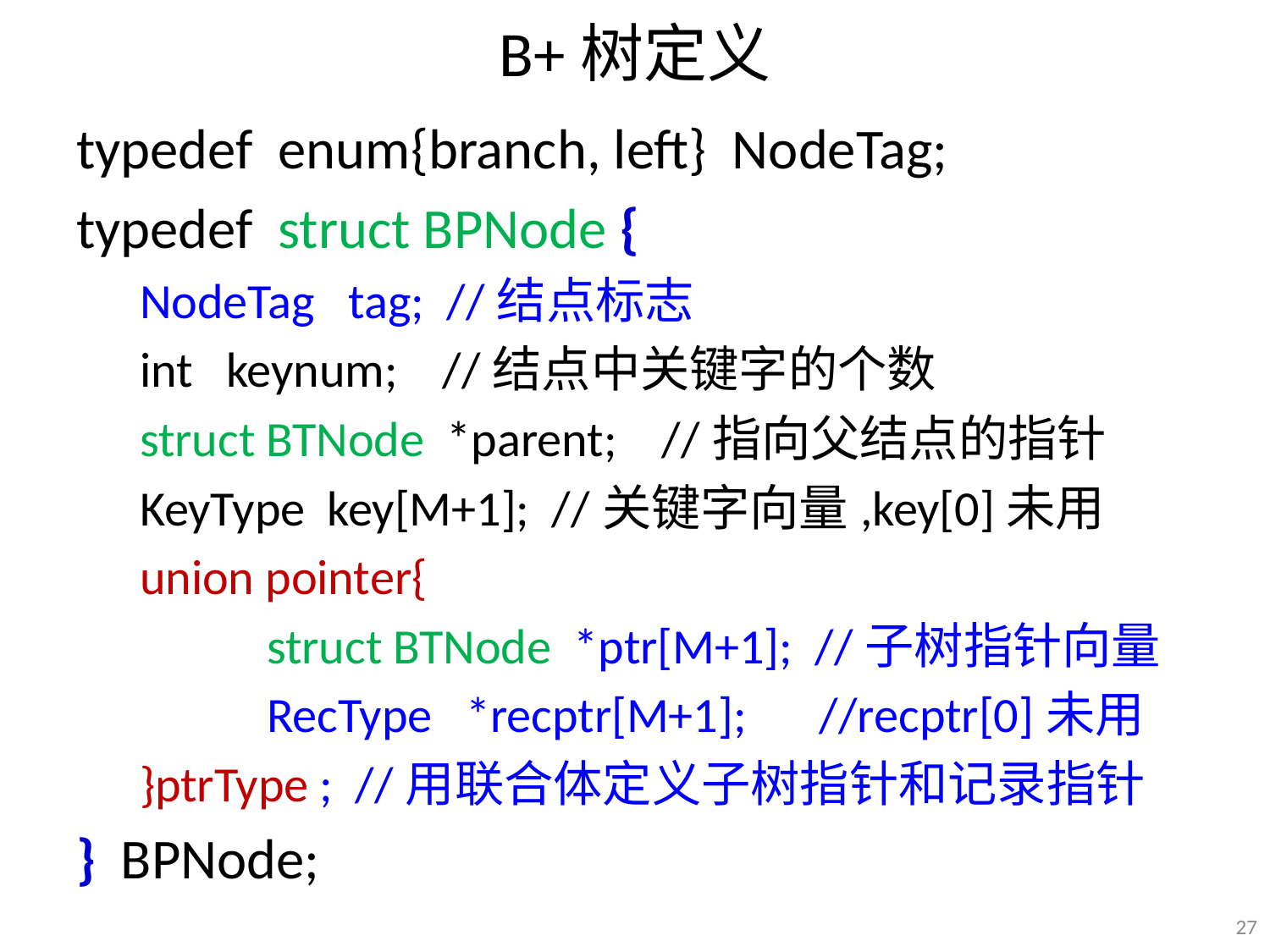

# B+树定义
typedef  enum{branch, left}  NodeTag;
typedef  struct BPNode {
NodeTag   tag;  //结点标志
int   keynum;    //结点中关键字的个数
struct BTNode  *parent;    //指向父结点的指针
KeyType  key[M+1];  //关键字向量,key[0]未用
union pointer{
	struct BTNode  *ptr[M+1];  //子树指针向量
	RecType   *recptr[M+1]; 	    //recptr[0]未用
}ptrType ;  //用联合体定义子树指针和记录指针
}  BPNode;
27